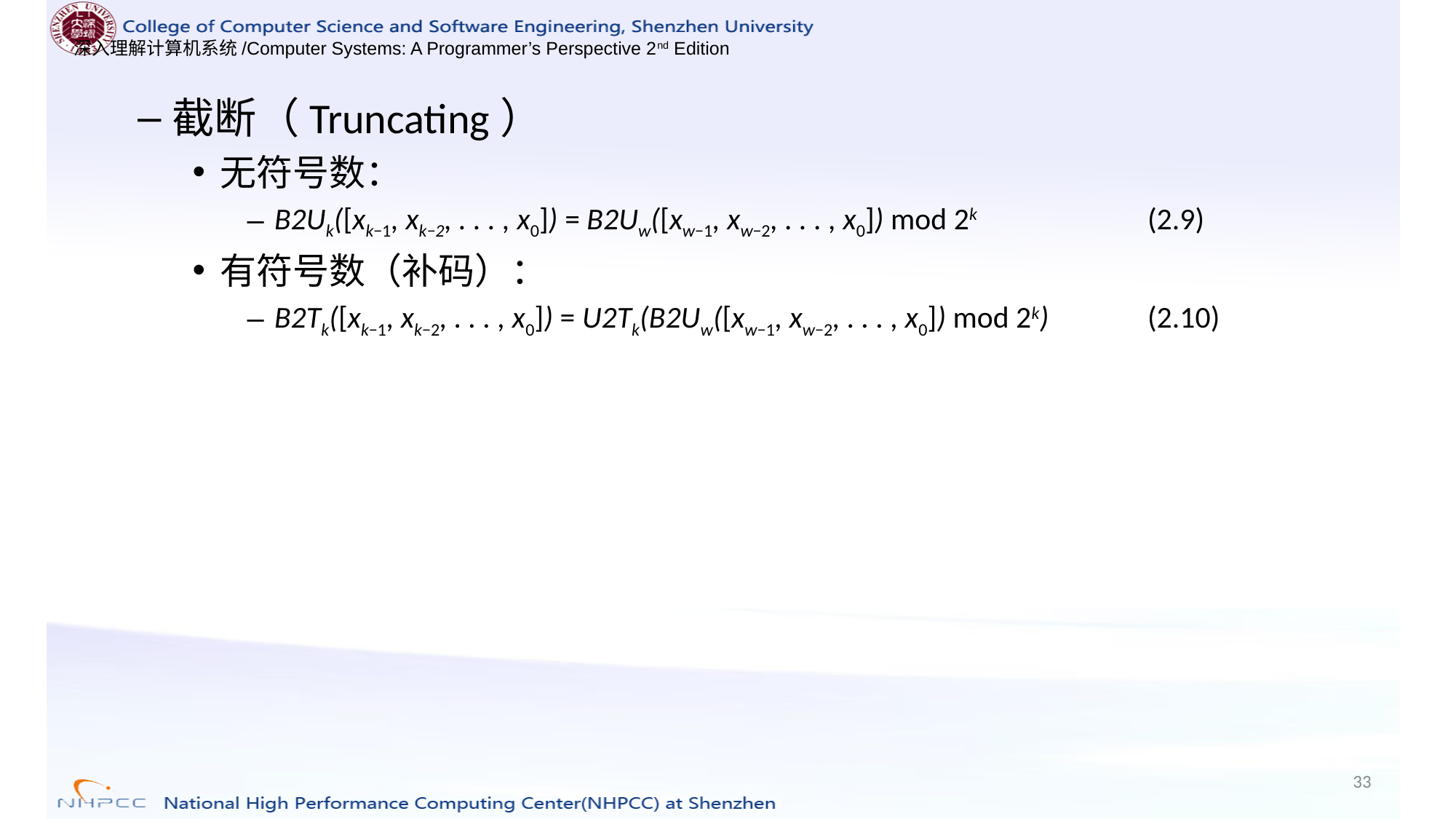

截断（Truncating）
无符号数：
B2Uk([xk−1, xk−2, . . . , x0]) = B2Uw([xw−1, xw−2, . . . , x0]) mod 2k 		(2.9)
有符号数（补码）：
B2Tk([xk−1, xk−2, . . . , x0]) = U2Tk(B2Uw([xw−1, xw−2, . . . , x0]) mod 2k) 	(2.10)
33